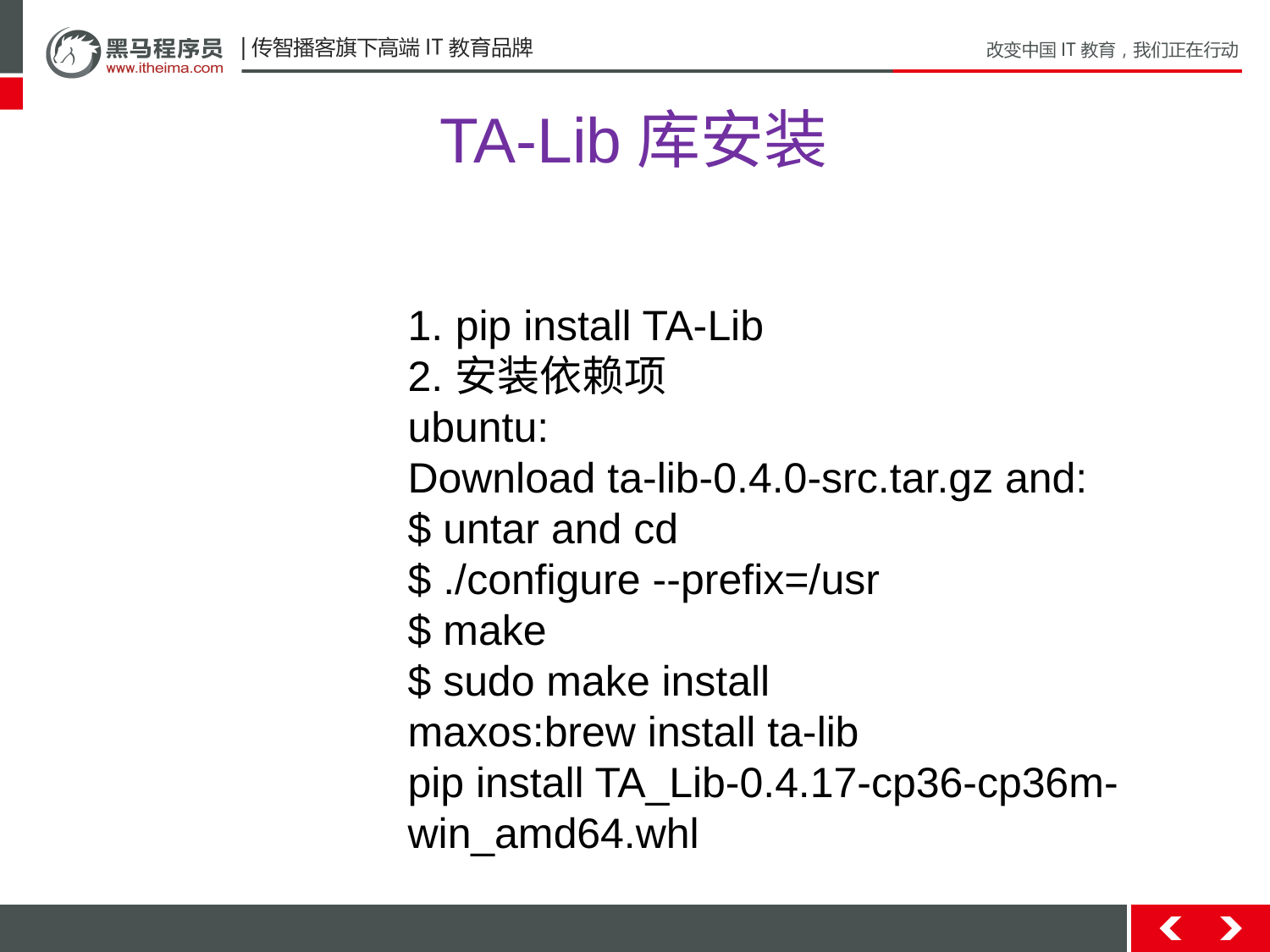

# TA-Lib库安装
pip install TA-Lib
安装依赖项
ubuntu:
Download ta-lib-0.4.0-src.tar.gz and:
$ untar and cd
$ ./configure --prefix=/usr
$ make
$ sudo make install
maxos:brew install ta-lib
pip install TA_Lib-0.4.17-cp36-cp36m-win_amd64.whl